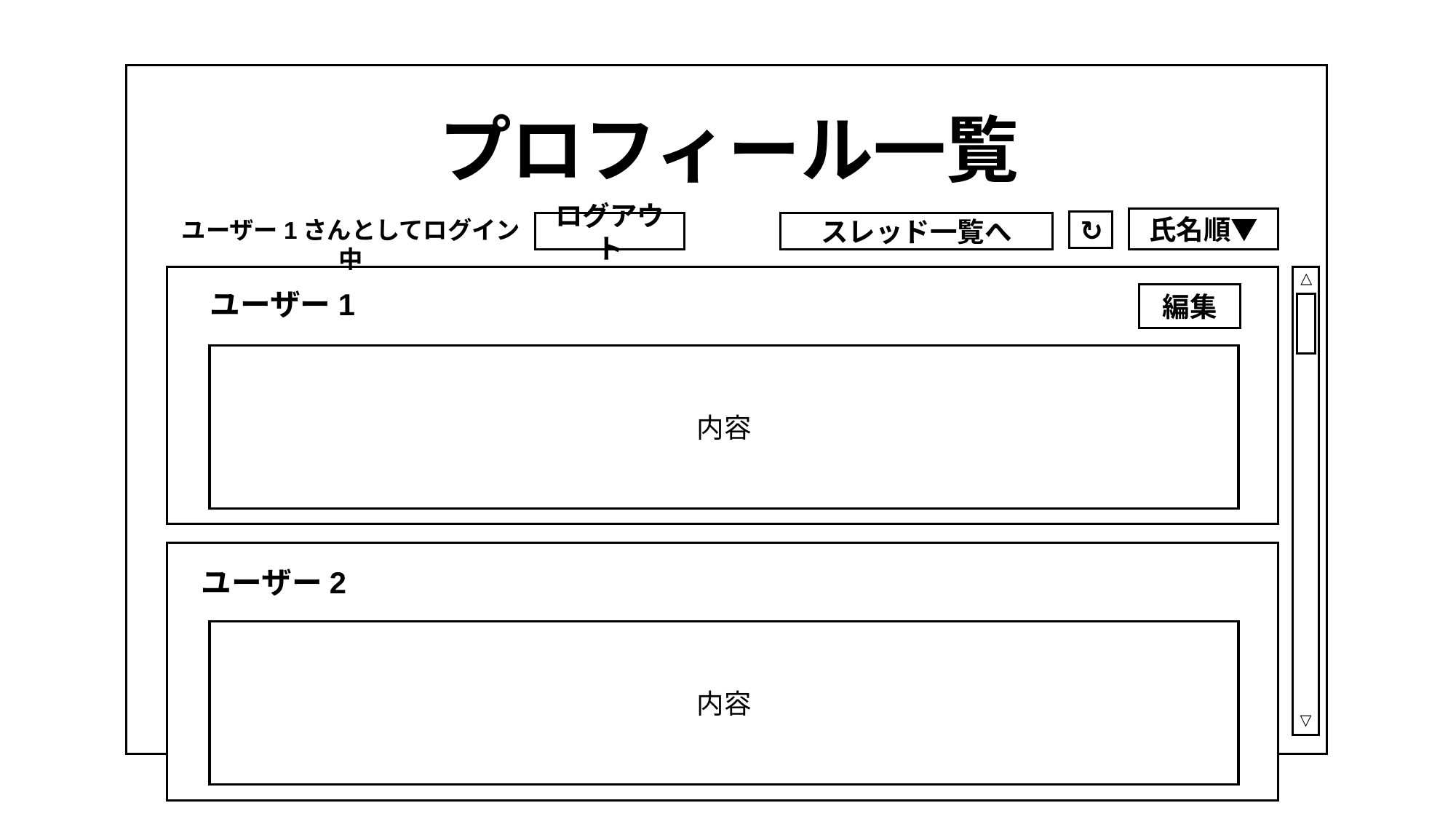

プロフィール一覧
氏名順▼
ユーザー1さんとしてログイン中
↻
スレッド一覧へ
ログアウト
△

ユーザー1
編集

内容

ユーザー2
内容
▽